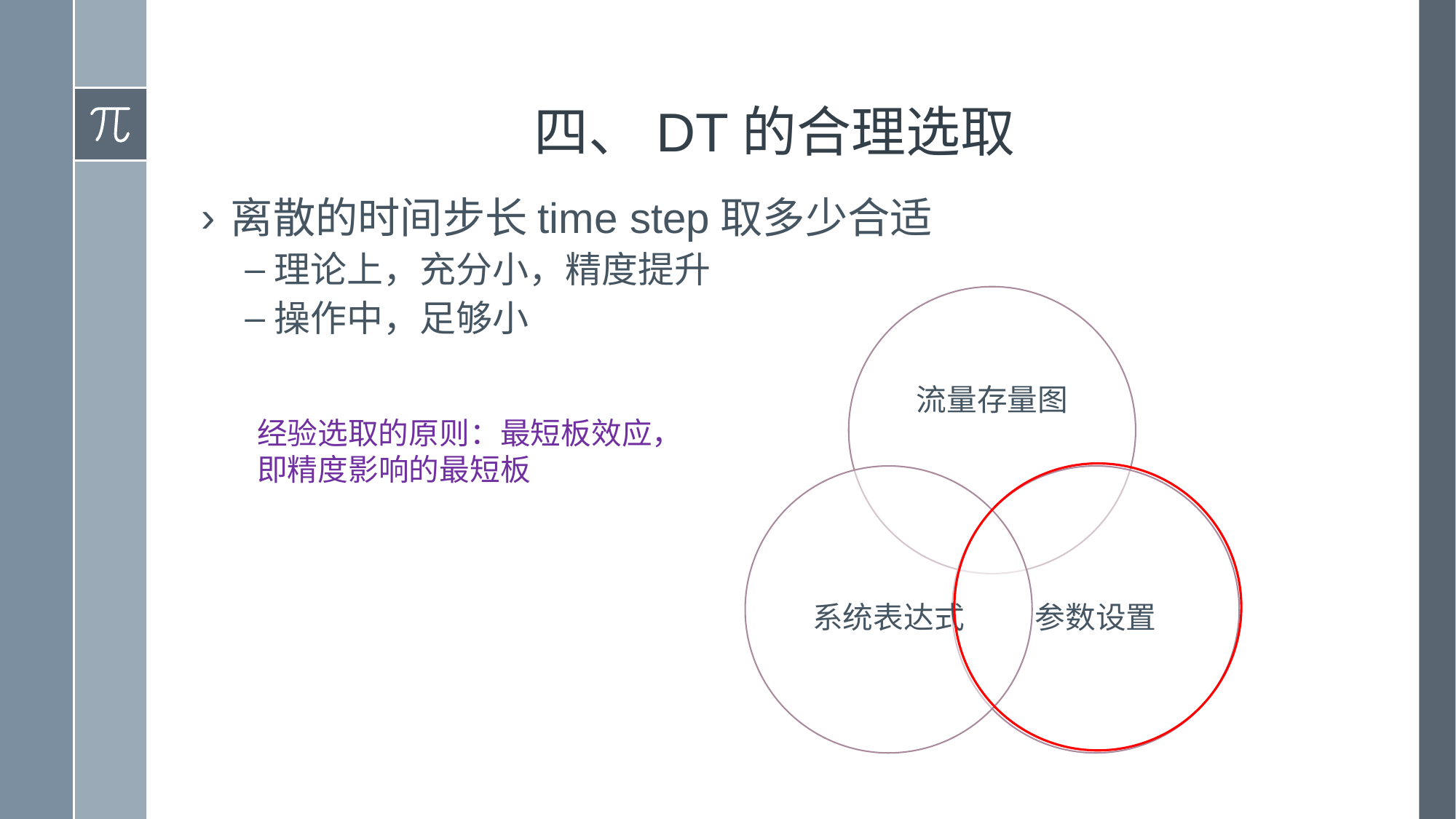

# 四、DT的合理选取
离散的时间步长time step取多少合适
理论上，充分小，精度提升
操作中，足够小

流量存量图
参数设置
系统表达式
经验选取的原则：最短板效应，即精度影响的最短板